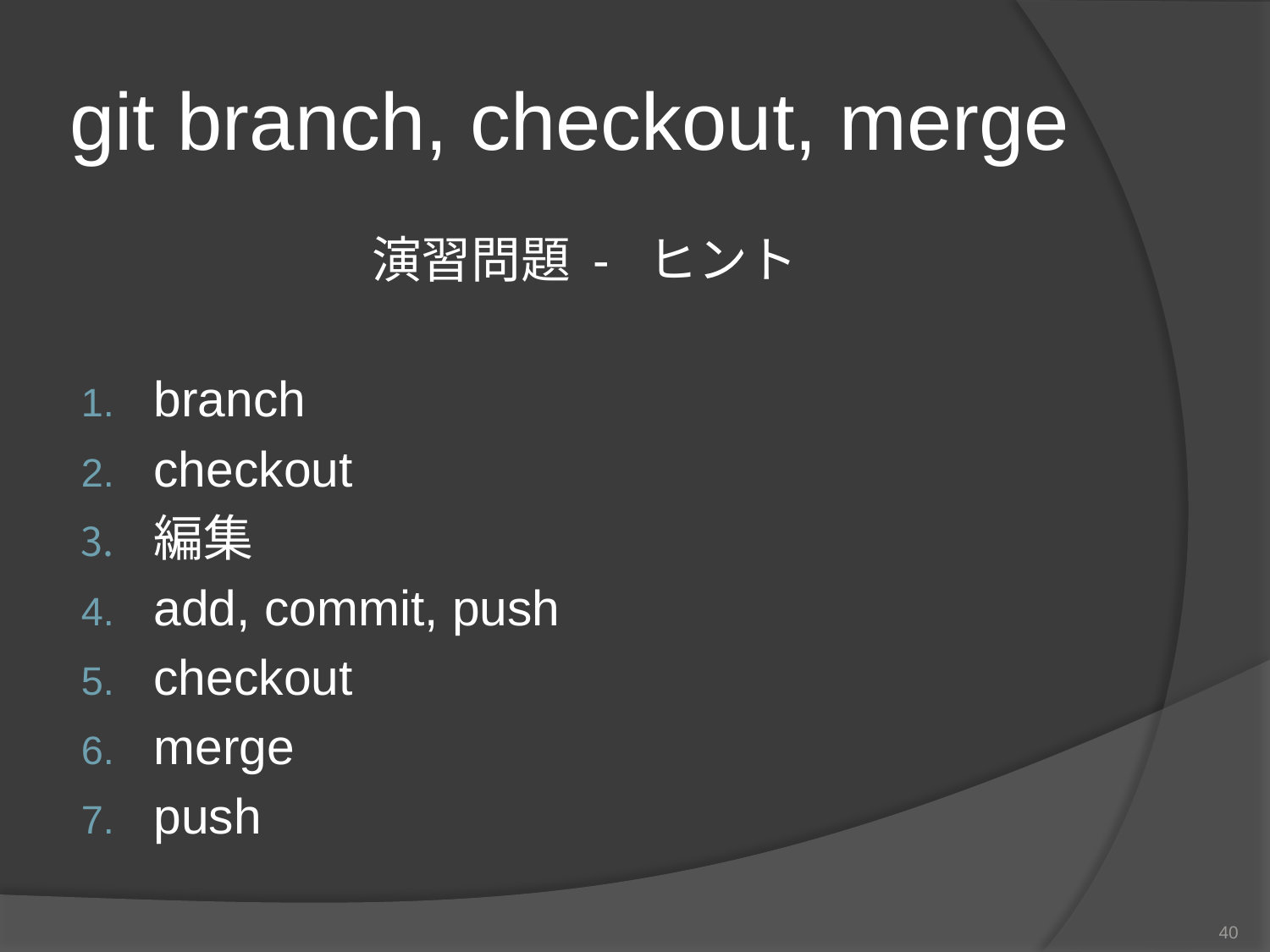

# git branch, checkout, merge
演習問題 -  ヒント

branch
checkout
編集
add, commit, push
checkout
merge
push
40